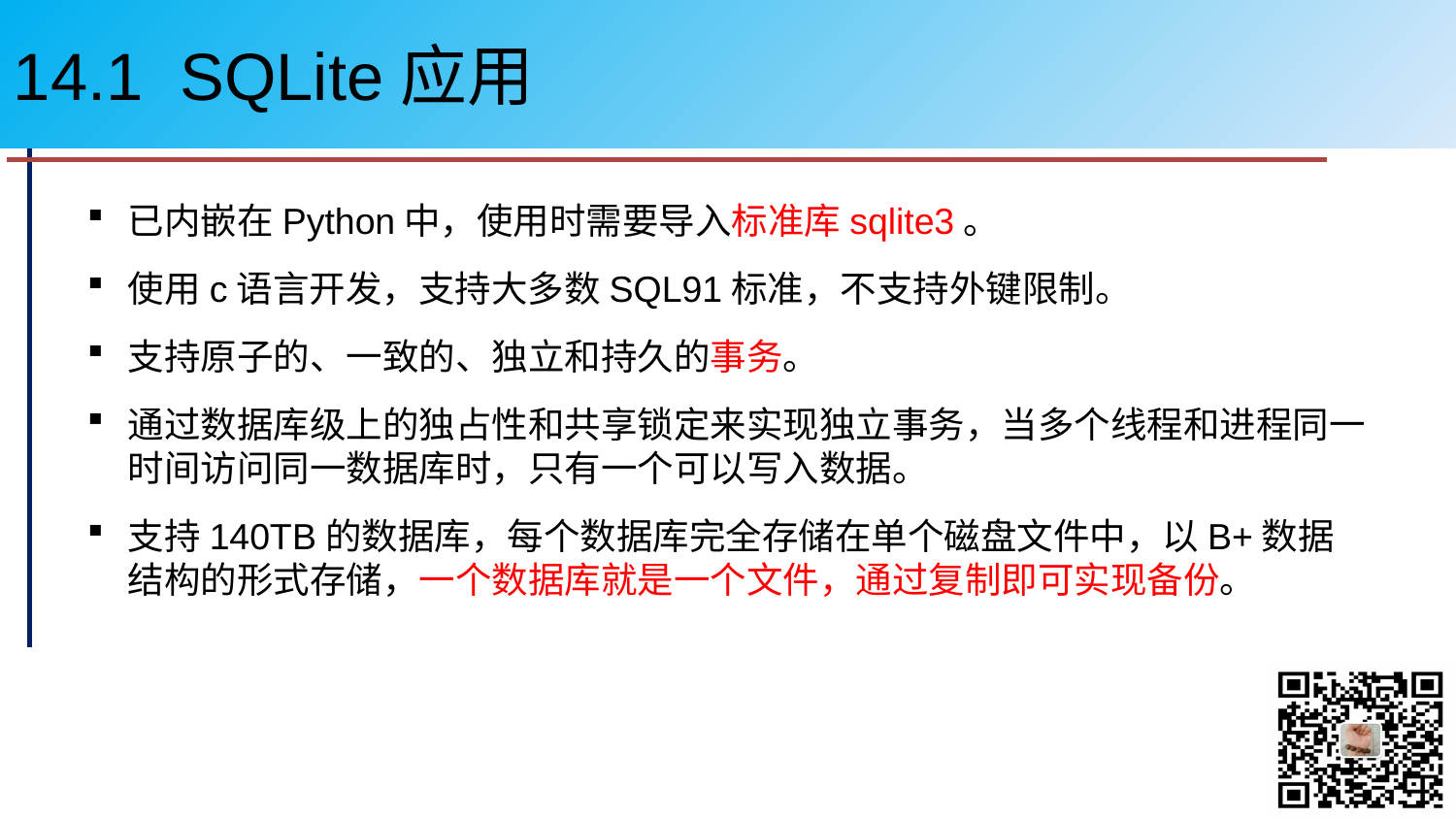

# 14.1  SQLite应用
已内嵌在Python中，使用时需要导入标准库sqlite3。
使用c语言开发，支持大多数SQL91标准，不支持外键限制。
支持原子的、一致的、独立和持久的事务。
通过数据库级上的独占性和共享锁定来实现独立事务，当多个线程和进程同一时间访问同一数据库时，只有一个可以写入数据。
支持140TB的数据库，每个数据库完全存储在单个磁盘文件中，以B+数据结构的形式存储，一个数据库就是一个文件，通过复制即可实现备份。